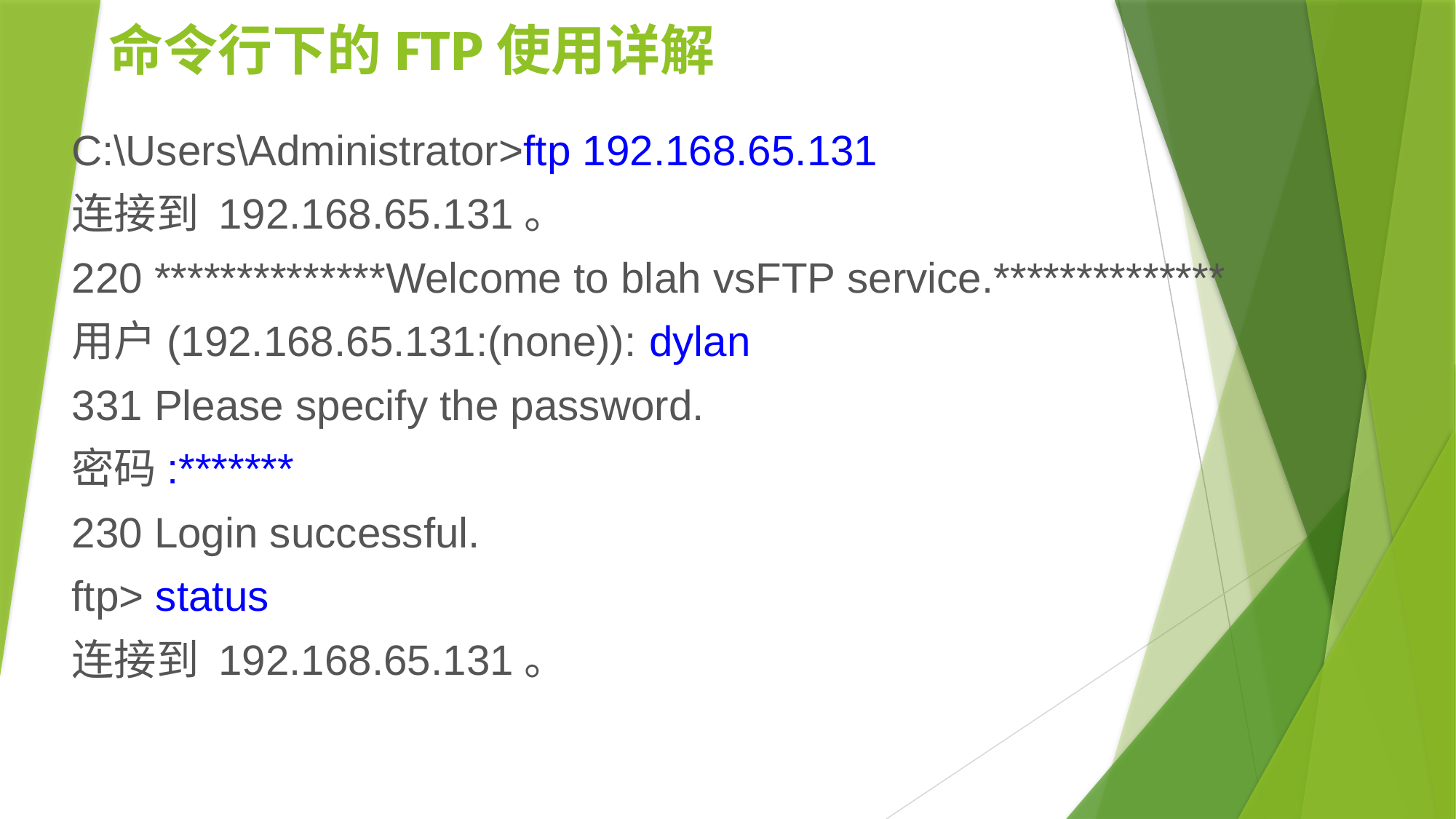

命令行下的FTP使用详解
C:\Users\Administrator>ftp 192.168.65.131
连接到 192.168.65.131。
220 **************Welcome to blah vsFTP service.**************
用户(192.168.65.131:(none)): dylan
331 Please specify the password.
密码:*******
230 Login successful.
ftp> status
连接到 192.168.65.131。